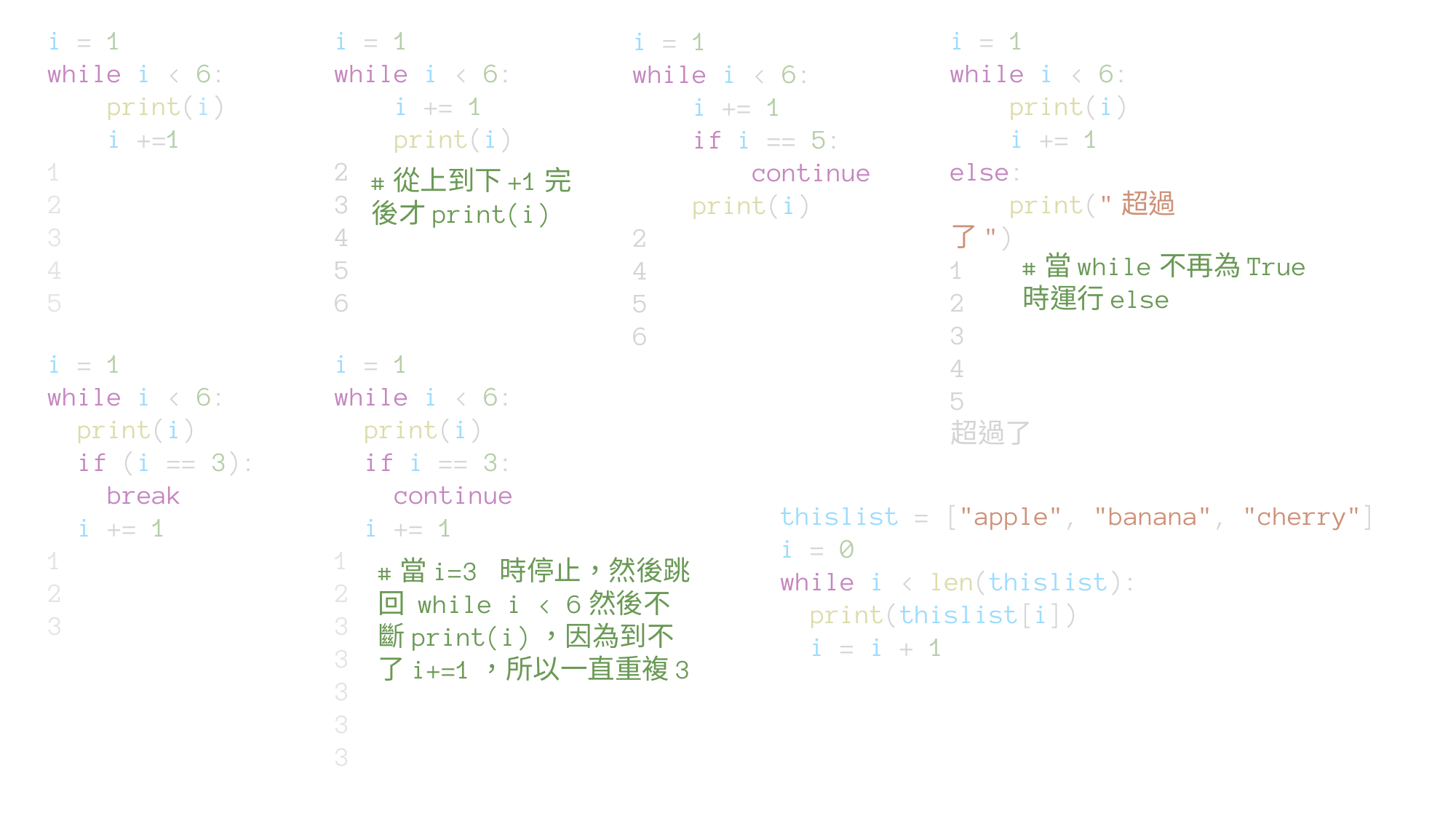

i = 1
while i < 6:
    print(i)
    i +=1
1
2
3
4
5
i = 1
while i < 6:
    i += 1
    print(i)
2
3
4
5
6
i = 1
while i < 6:
    print(i)
    i += 1
else:
    print("超過了")
1
2
3
4
5
超過了
i = 1
while i < 6:
    i += 1
    if i == 5:
        continue
    print(i)
2
4
5
6
#從上到下+1完
後才print(i)
#當while不再為True
時運行else
i = 1
while i < 6:
  print(i)
  if (i == 3):
    break
  i += 1
1
2
3
i = 1
while i < 6:
  print(i)
  if i == 3:
    continue
  i += 1
1
2
3
3
3
3
3
thislist = ["apple", "banana", "cherry"]
i = 0
while i < len(thislist):
  print(thislist[i])
  i = i + 1
#當i=3 時停止，然後跳
回 while i < 6然後不
斷print(i)，因為到不
了i+=1，所以一直重複3